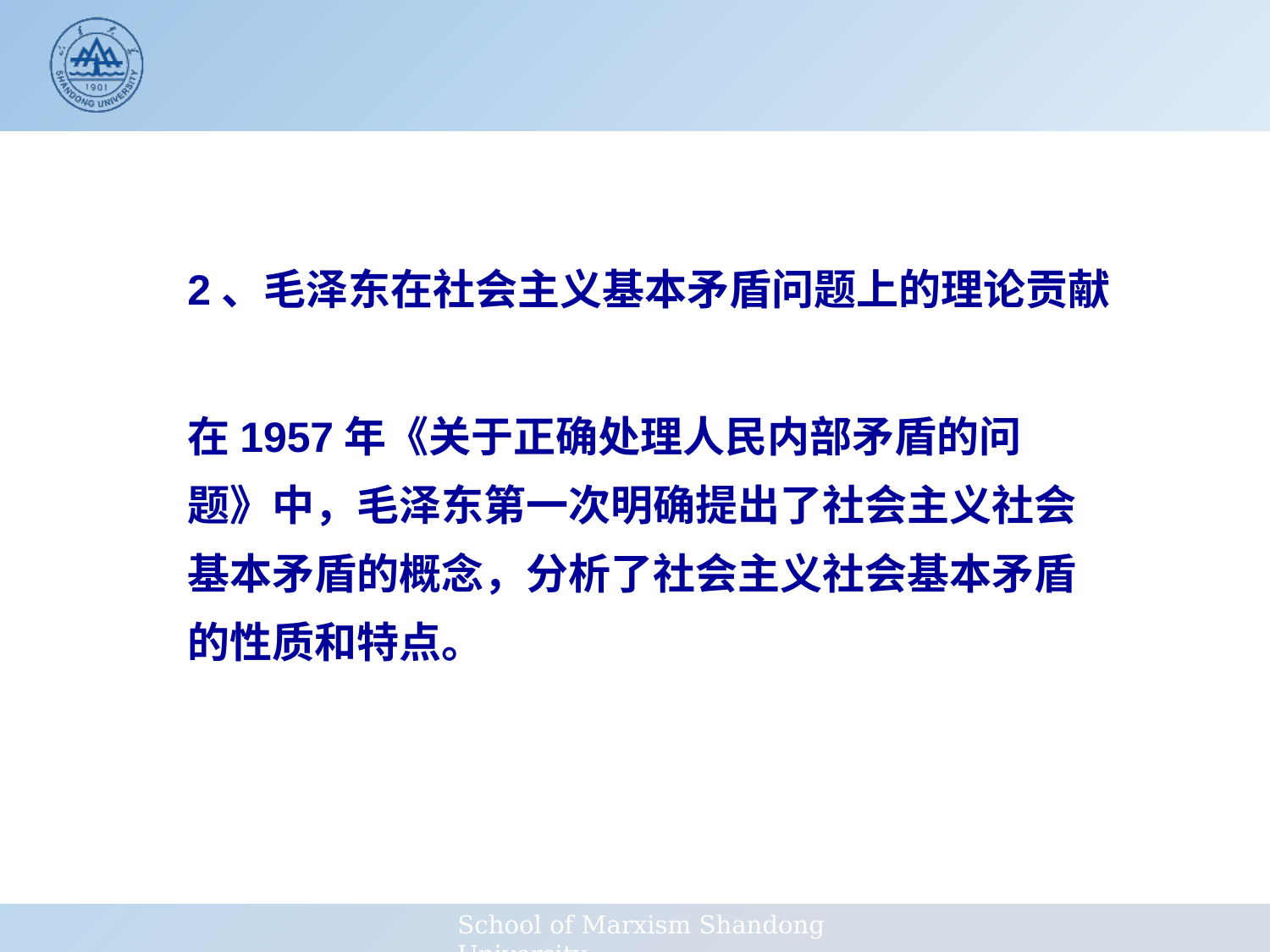

2、毛泽东在社会主义基本矛盾问题上的理论贡献
在1957年《关于正确处理人民内部矛盾的问题》中，毛泽东第一次明确提出了社会主义社会基本矛盾的概念，分析了社会主义社会基本矛盾的性质和特点。